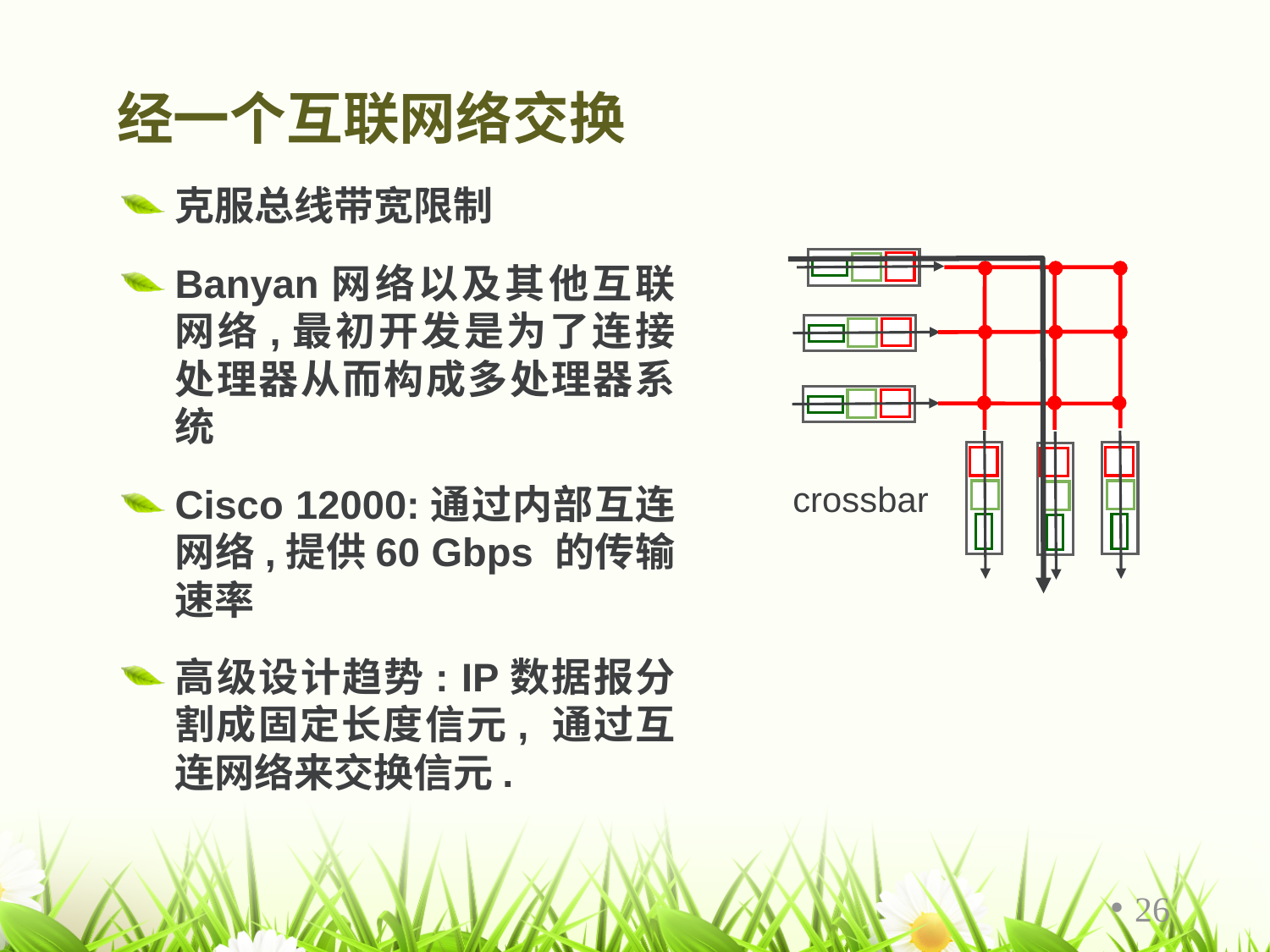

# 经一个互联网络交换
克服总线带宽限制
Banyan网络以及其他互联网络,最初开发是为了连接处理器从而构成多处理器系统
Cisco 12000:通过内部互连网络,提供60 Gbps 的传输速率
高级设计趋势: IP数据报分割成固定长度信元, 通过互连网络来交换信元.

crossbar
26